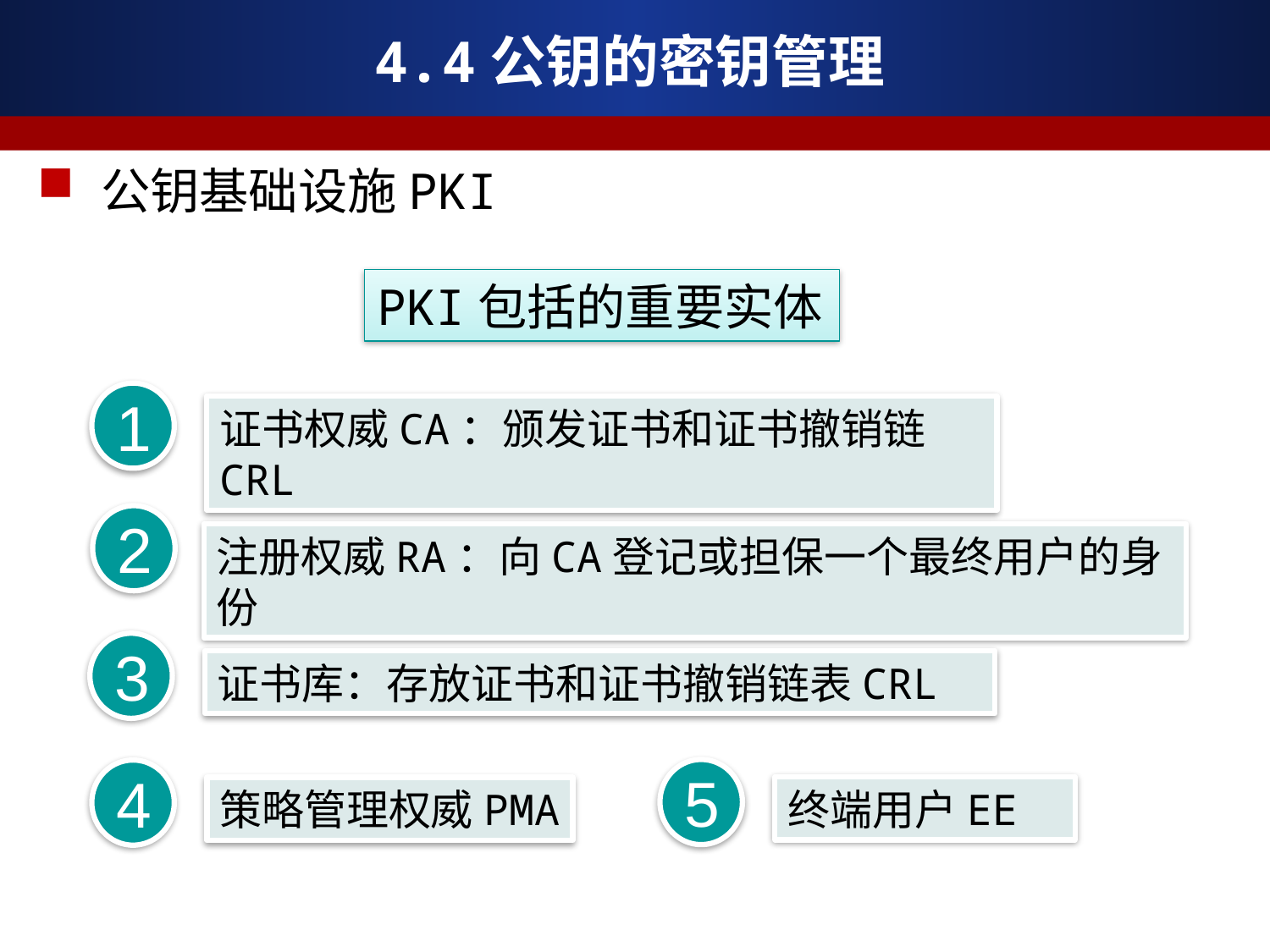

# 4.4公钥的密钥管理
公钥基础设施PKI
PKI包括的重要实体
1
证书权威CA：颁发证书和证书撤销链CRL
2
注册权威RA：向CA登记或担保一个最终用户的身份
3
证书库：存放证书和证书撤销链表CRL
5
4
终端用户EE
策略管理权威PMA